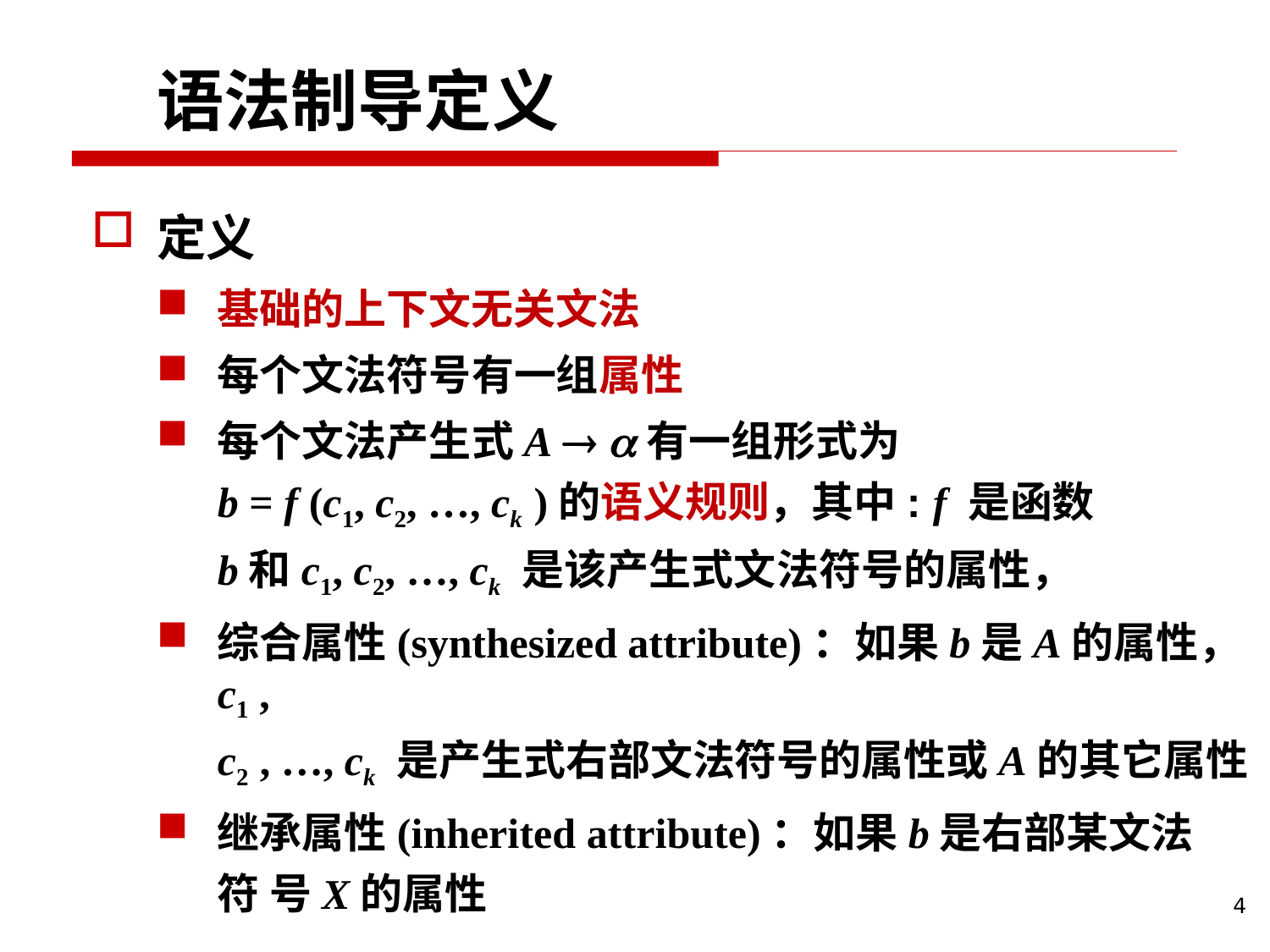

# 语法制导定义
定义
基础的上下文无关文法
每个文法符号有一组属性
每个文法产生式A → α有一组形式为
b = f (c1, c2, …, ck )的语义规则，其中: f 是函数
b和c1, c2, …, ck 是该产生式文法符号的属性，
综合属性(synthesized attribute)：如果b是A的属性，c1 ,
c2 , …, ck 是产生式右部文法符号的属性或A的其它属性
继承属性(inherited attribute)：如果b是右部某文法符 号X的属性
4